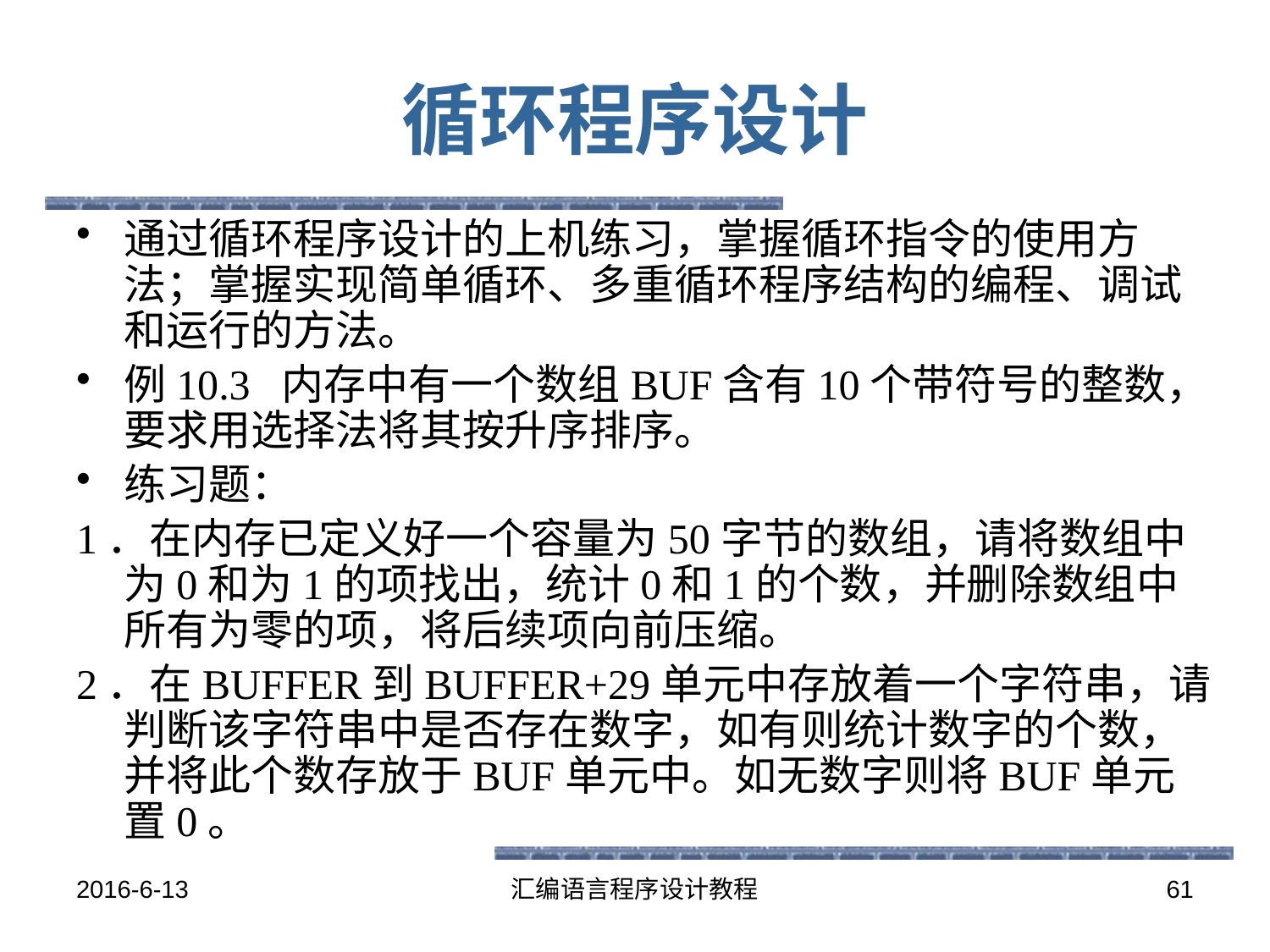

# 循环程序设计
通过循环程序设计的上机练习，掌握循环指令的使用方法；掌握实现简单循环、多重循环程序结构的编程、调试和运行的方法。
例10.3  内存中有一个数组BUF含有10个带符号的整数，要求用选择法将其按升序排序。
练习题：
1．在内存已定义好一个容量为50字节的数组，请将数组中为0和为1的项找出，统计0和1的个数，并删除数组中所有为零的项，将后续项向前压缩。
2．在BUFFER到BUFFER+29单元中存放着一个字符串，请判断该字符串中是否存在数字，如有则统计数字的个数，并将此个数存放于BUF单元中。如无数字则将BUF单元置0。
2016-6-13
汇编语言程序设计教程
61